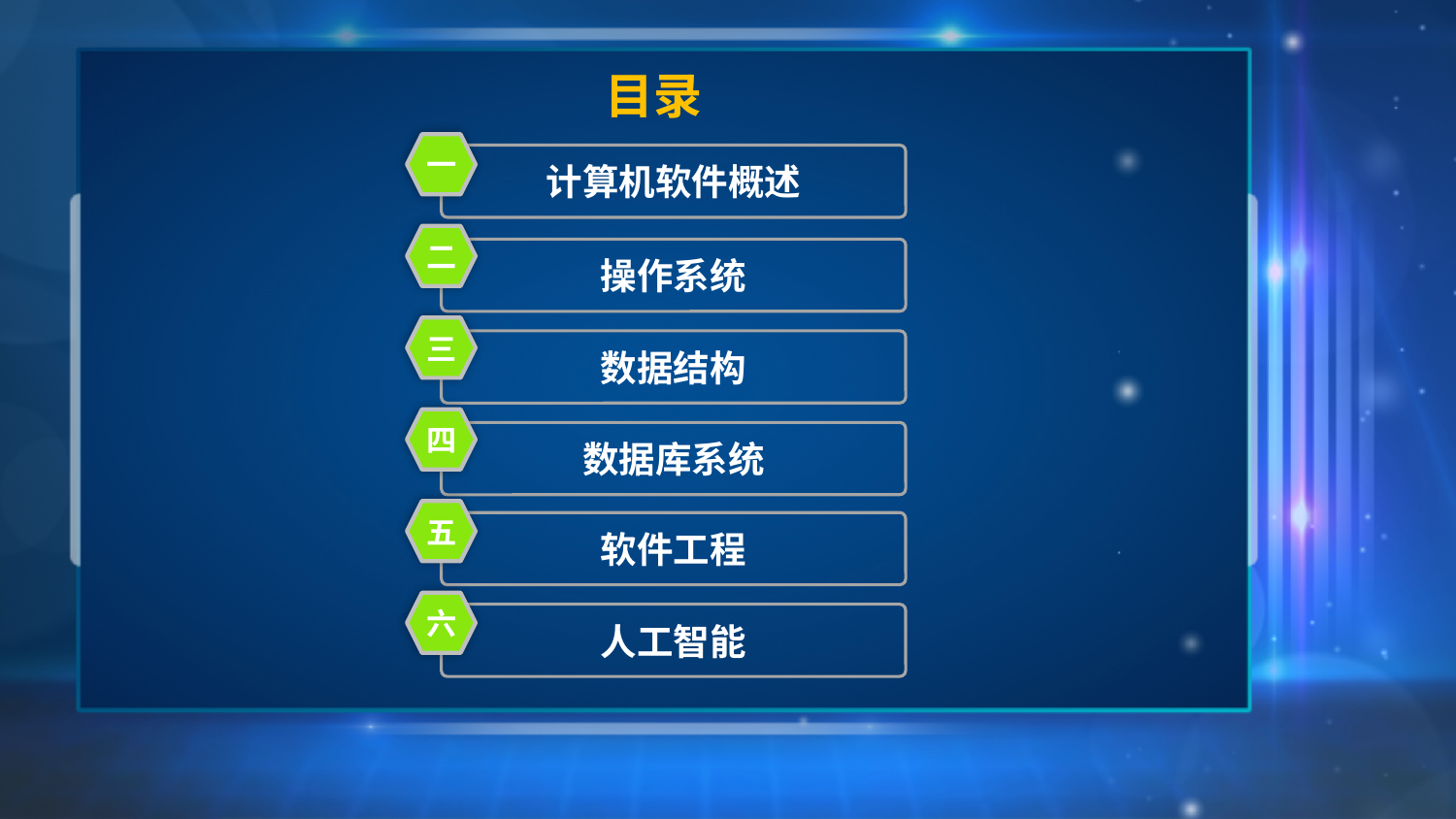

# 目录

一

计算机软件概述

二

操作系统

三

数据结构

四

数据库系统

五

软件工程

六

人工智能